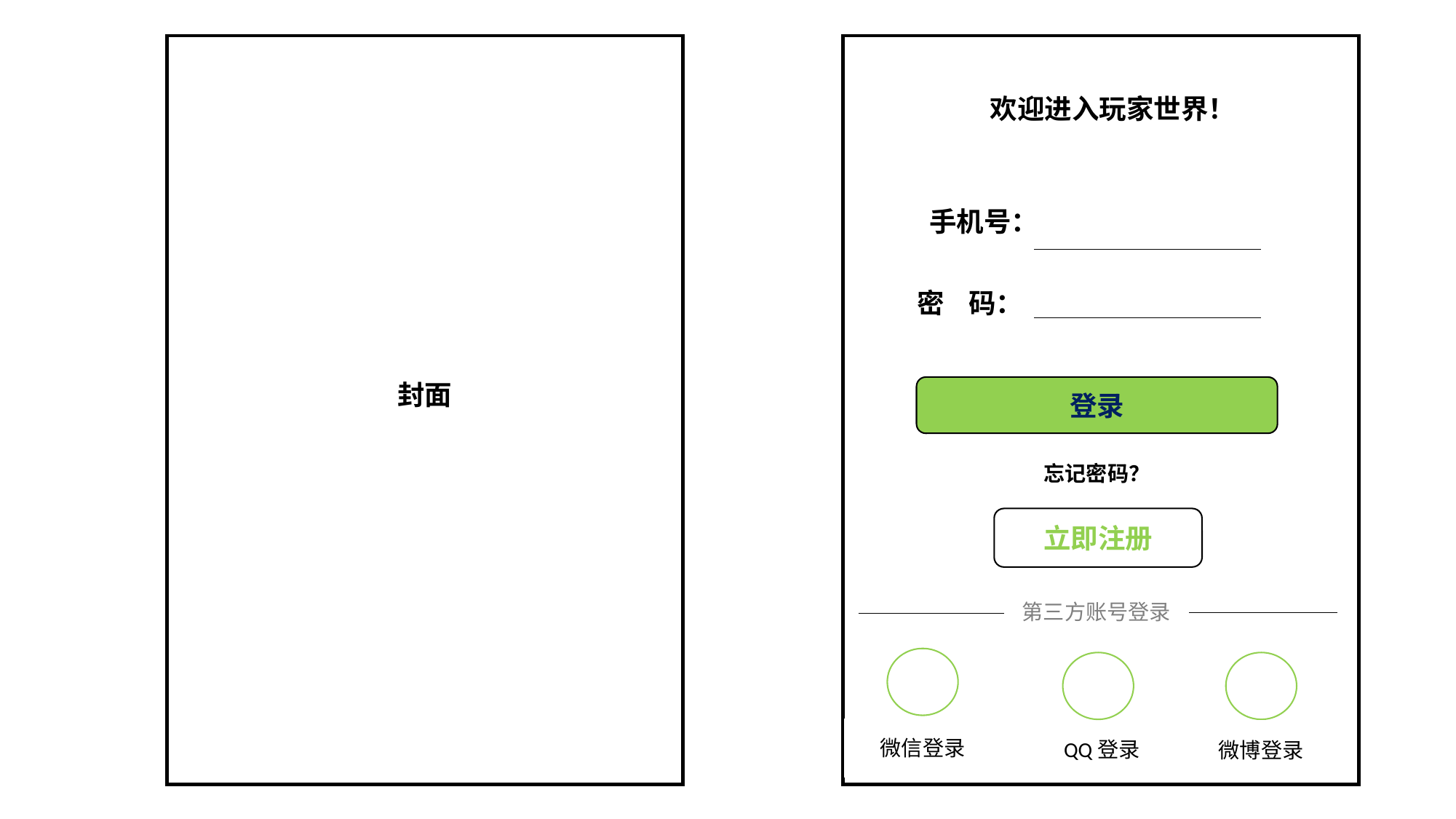

欢迎进入玩家世界！
手机号：
密    码：
封面
登录
忘记密码？
立即注册
第三方账号登录

微信登录
微博登录
QQ登录